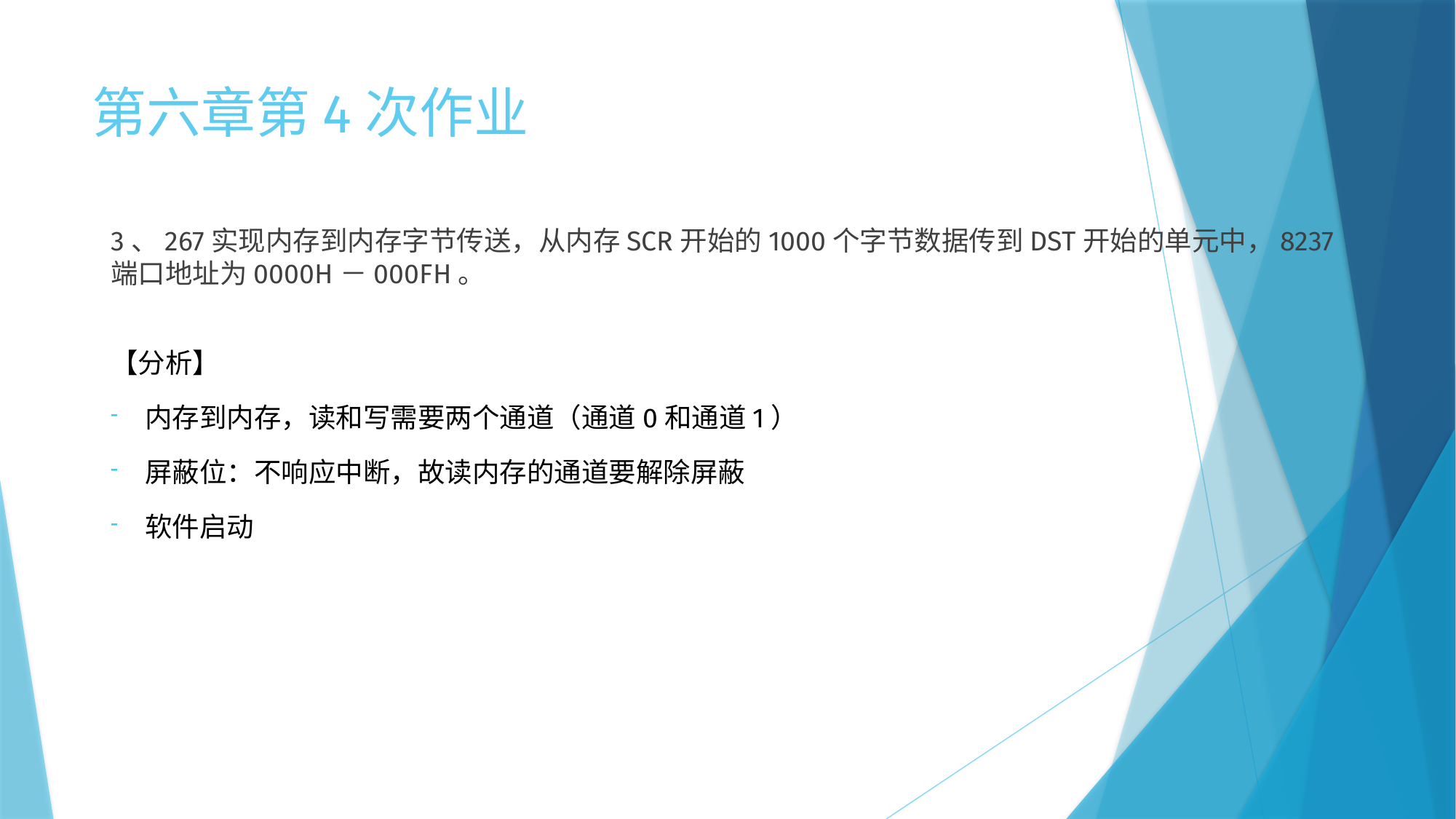

# 第六章第4次作业
3、267实现内存到内存字节传送，从内存SCR开始的1000个字节数据传到DST开始的单元中，8237端口地址为0000H－000FH。
【分析】
内存到内存，读和写需要两个通道（通道0和通道1）
屏蔽位：不响应中断，故读内存的通道要解除屏蔽
软件启动